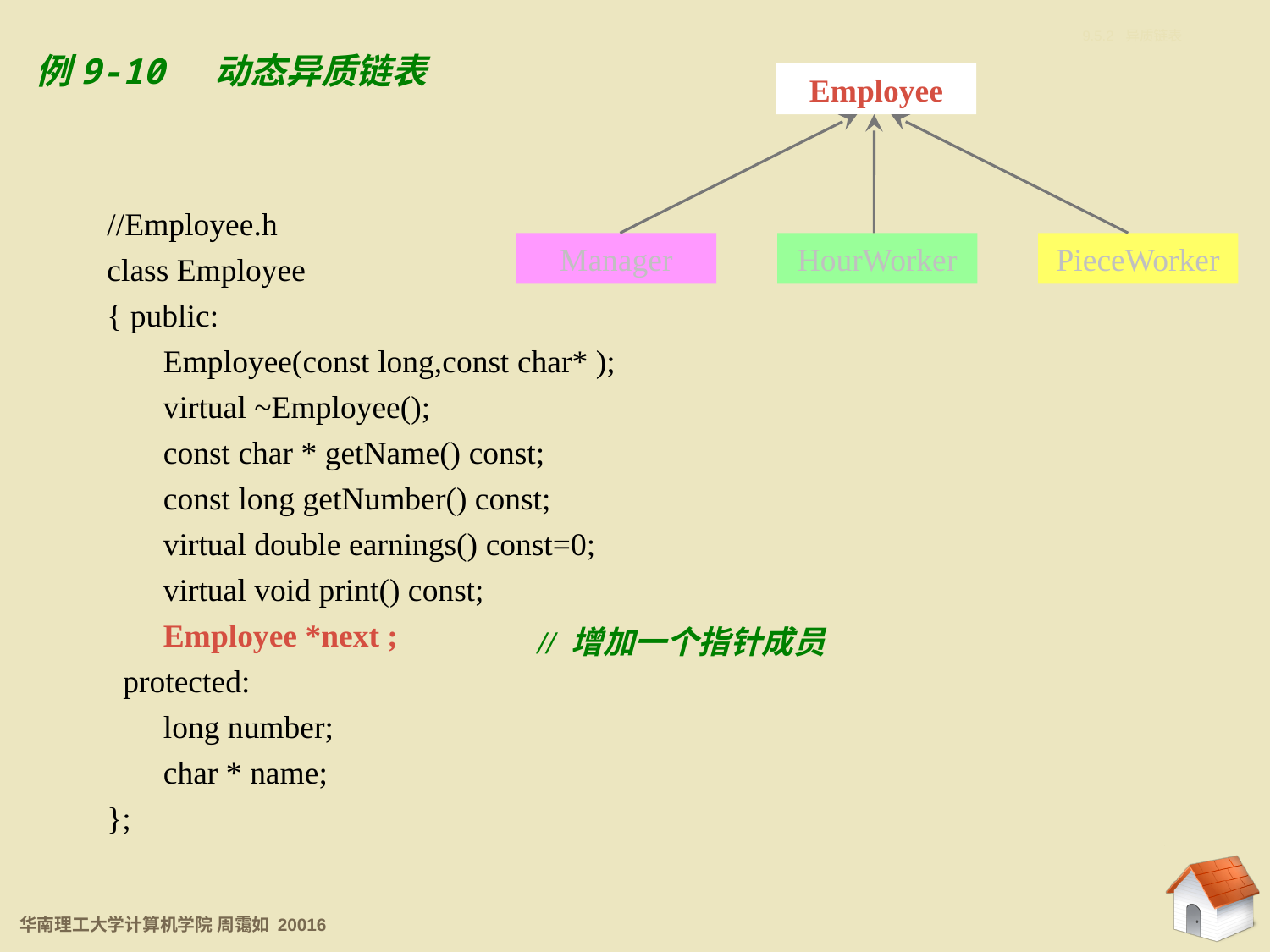

9.5.2  异质链表
例9-10  动态异质链表
Employee

Manager
HourWorker
PieceWorker
//Employee.h
class Employee
{ public:
       Employee(const long,const char* );
       virtual ~Employee();
       const char * getName() const;
       const long getNumber() const;
       virtual double earnings() const=0;
       virtual void print() const;
       Employee *next ;
  protected:
       long number;
       char * name;
};
// 增加一个指针成员